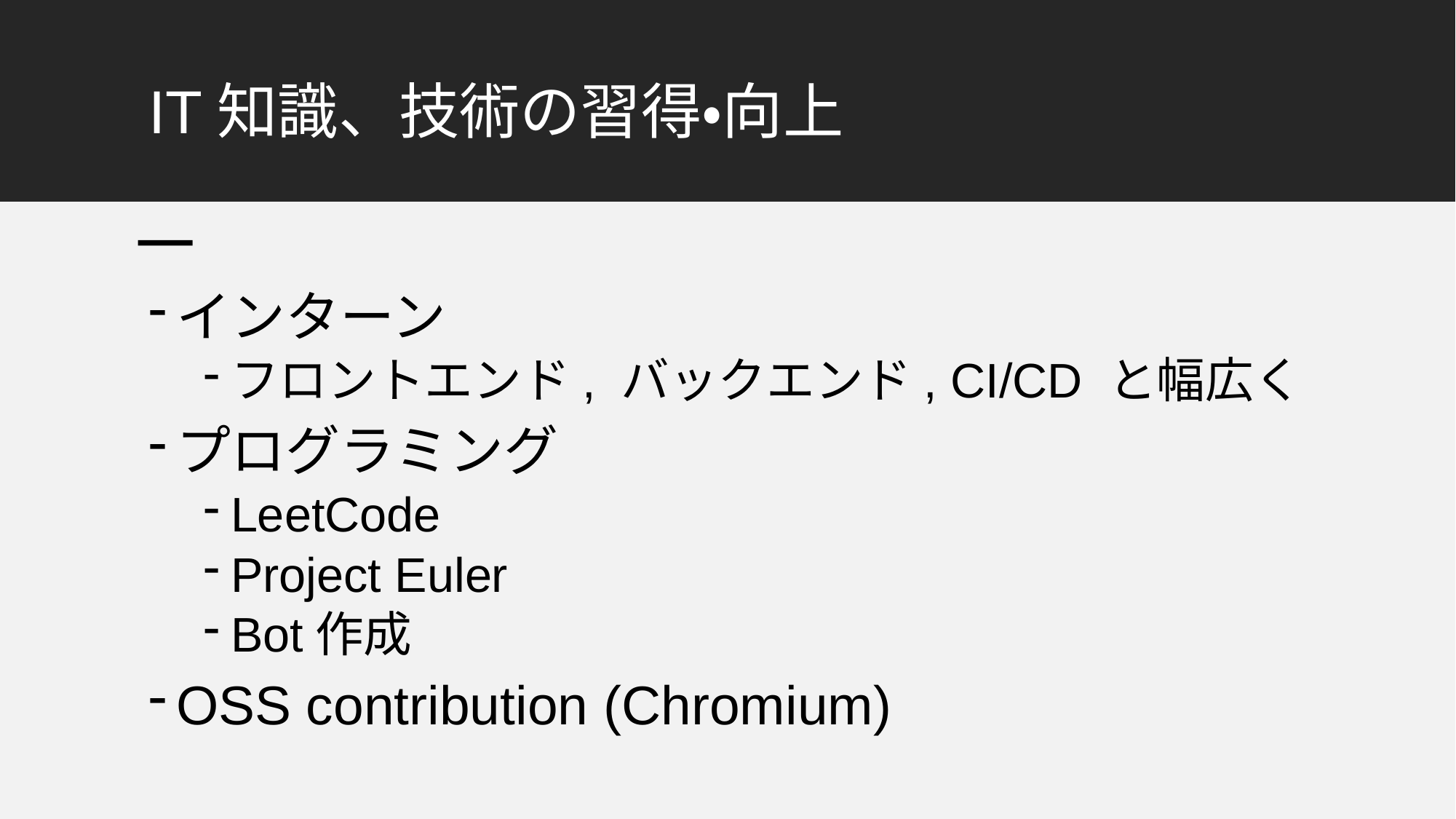

# IT知識、技術の習得・向上

インターン
フロントエンド, バックエンド, CI/CD と幅広く
プログラミング
LeetCode
Project Euler
Bot作成
OSS contribution (Chromium)